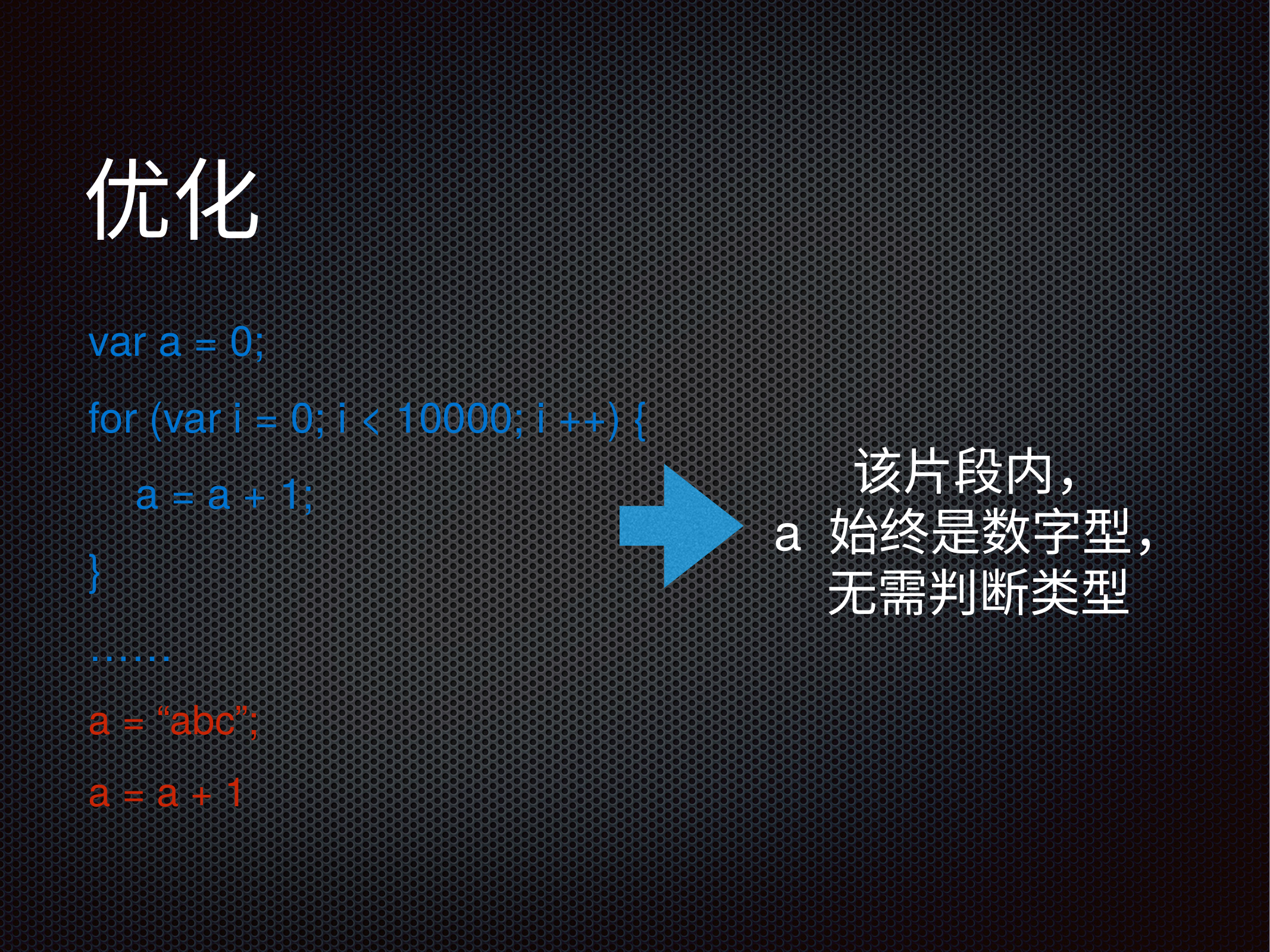

# 优化
var a = 0;
for (var i = 0; i < 10000; i ++) {
    a = a + 1;
}
……
a = “abc”;
a = a + 1
该片段内，
a 始终是数字型，
无需判断类型